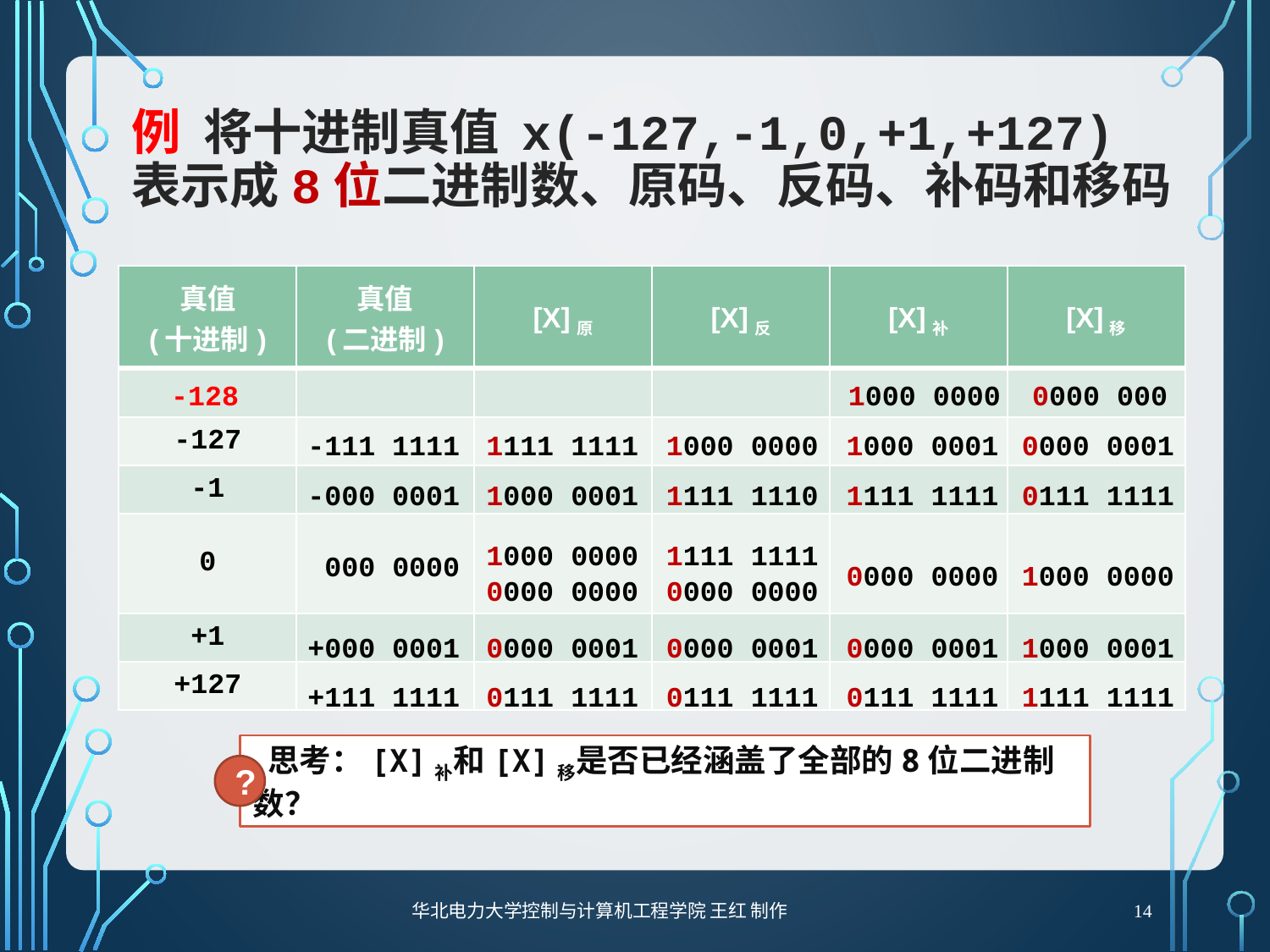

# 例  将十进制真值 x(-127,-1,0,+1,+127)表示成8位二进制数、原码、反码、补码和移码
| 真值 (十进制) | 真值 (二进制) | [X]原 | [X]反 | [X]补 | [X]移 |
| --- | --- | --- | --- | --- | --- |
|  |  |  |  |  |  |
| -127 |  |  |  |  |  |
| -1 |  |  |  |  |  |
| 0 |  |  |  |  |  |
| +1 |  |  |  |  |  |
| +127 |  |  |  |  |  |
-128
1000 0000
0000 000
-111 1111
1111 1111
1000 0000
1000 0001
0000 0001
-000 0001
1000 0001
1111 1110
1111 1111
0111 1111
1000 0000
0000 0000
1111 1111
0000 0000
 000 0000
0000 0000
1000 0000
+000 0001
0000 0001
0000 0001
0000 0001
1000 0001
+111 1111
0111 1111
0111 1111
0111 1111
1111 1111
?
 思考：[X]补和[X]移是否已经涵盖了全部的8位二进制数？
14
华北电力大学控制与计算机工程学院 王红 制作